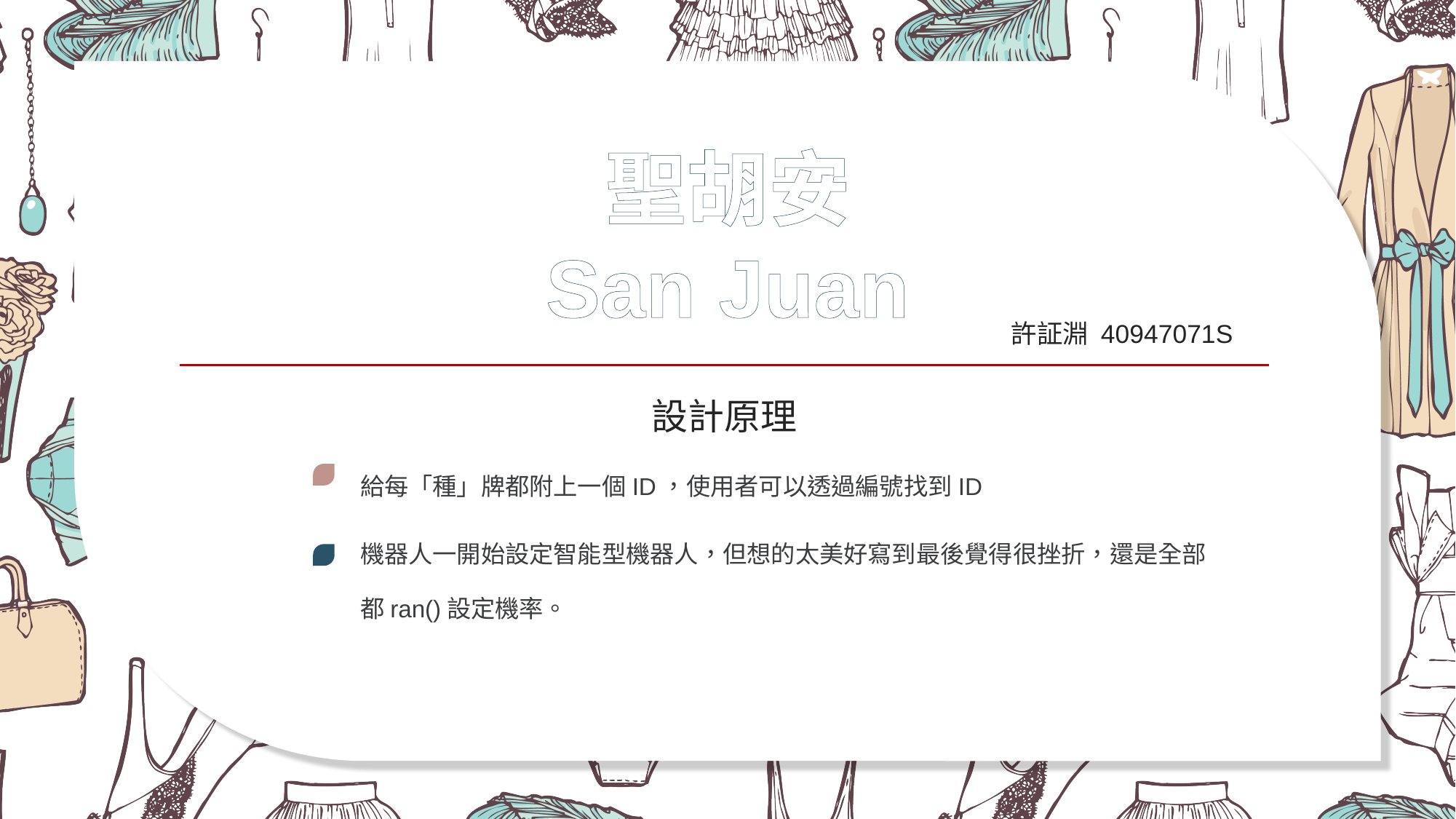

聖胡安
San Juan
許証淵 40947071S
設計原理
給每「種」牌都附上一個ID，使用者可以透過編號找到ID

機器人一開始設定智能型機器人，但想的太美好寫到最後覺得很挫折，還是全部都ran()設定機率。